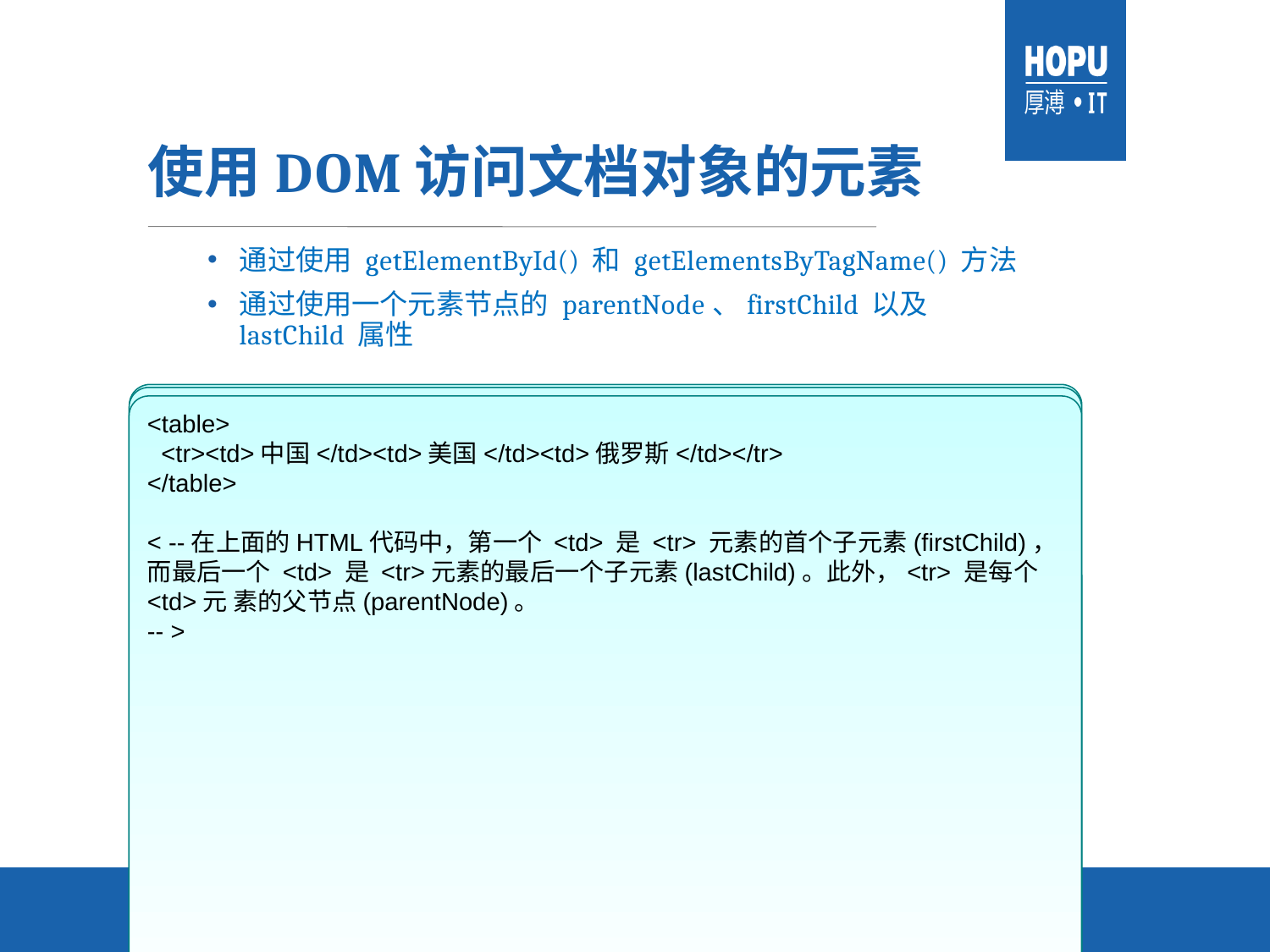

# 使用DOM访问文档对象的元素
通过使用 getElementById() 和 getElementsByTagName() 方法
通过使用一个元素节点的 parentNode、firstChild 以及 lastChild 属性
<html>
<head>
<meta http-equiv="Content-Type" content="text/html; charset=gb2312" />
<title>每秒显示一张图片</title>
<script  type="text/javascript" >
<!--
   function fun()
   {
    var i=0;
    i=Math.round(Math.random()*4+1);
    document.getElementById("img0").src="images/C1-"+ i +".jpg"; //得到<img>元素
    //并且修改元素的
    setTimeout("fun()",1000);
  }
 //-->
</script>
</head>
<body onLoad="fun()">
<img id ="img0" src="images/C1-1.jpg">
</body>
</html>
<html><head>
<meta http-equiv="Content-Type" content="text/html; charset=gb2312" />
<title>获得所有对象</title>
<script  type="text/javascript">
<!--
   function fun(flag)
   {
    var sels =  document.getElementsByName("ck");
	 for(var i =0 ; i <sels.length ;i++)
	 {   sels[i].checked= flag ; }
  }
 //-->
</script></head>
<body ><form name="myform">
请选择你喜欢的咖啡品牌:<br>
<input  type="checkbox" name="ck" value="0">雀巢
<input  type="checkbox" name="ck" value="1">麦斯维尔
<input  type="checkbox" name="ck" value="2">摩卡<br>
<input type="button" value="全部选中" onClick="fun(true)" > &nbsp;&nbsp;
<input type="button" value="全不选中" onClick="fun(false)">
</form></body></html>
<table>
  <tr><td>中国</td><td>美国</td><td>俄罗斯</td></tr>
</table>

< --在上面的HTML代码中，第一个 <td> 是 <tr> 元素的首个子元素(firstChild)，而最后一个 <td> 是 <tr>元素的最后一个子元素(lastChild)。此外，<tr> 是每个 <td>元 素的父节点(parentNode)。
-- >